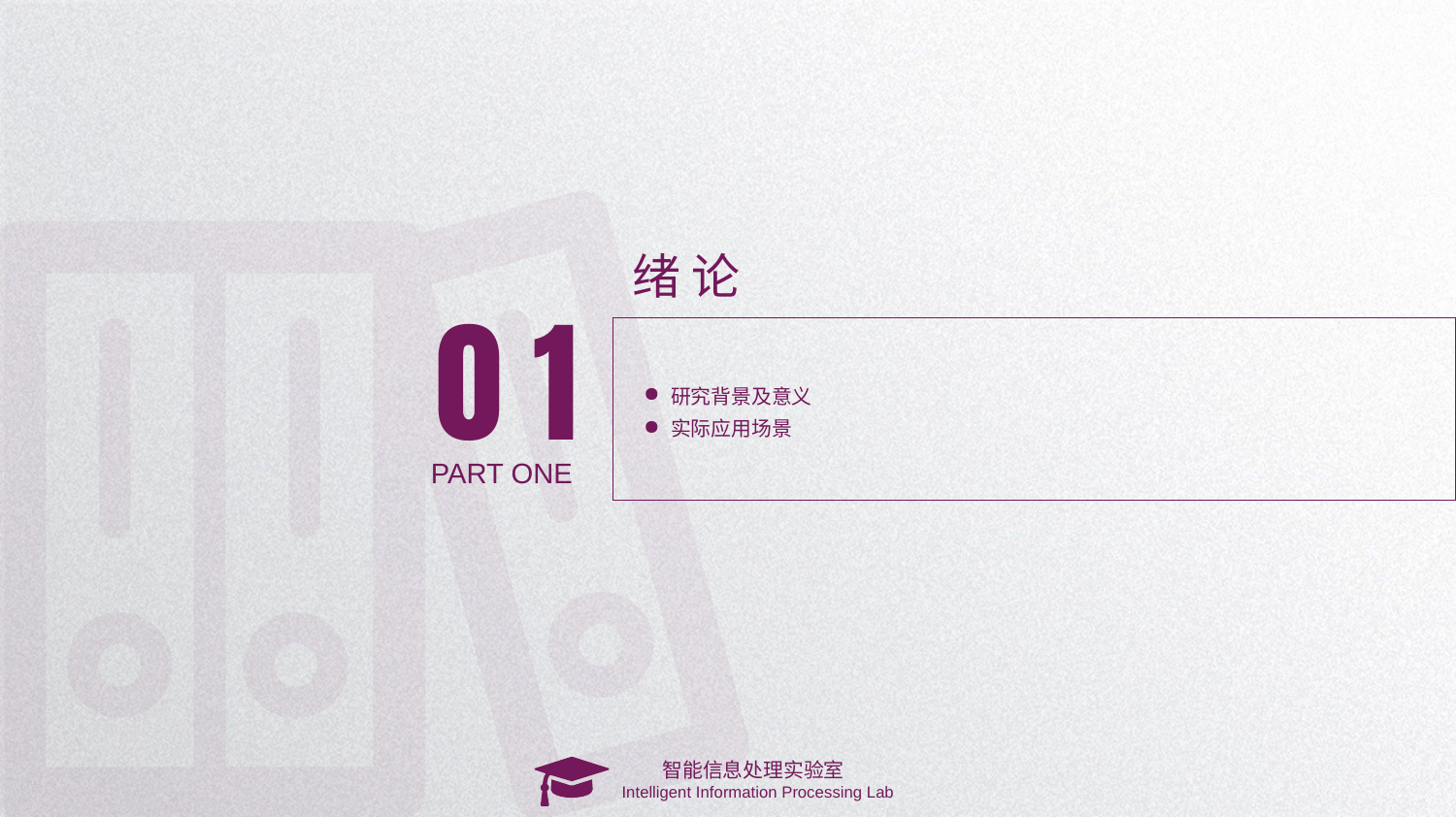

绪 论
0 1

研究背景及意义
实际应用场景
PART ONE